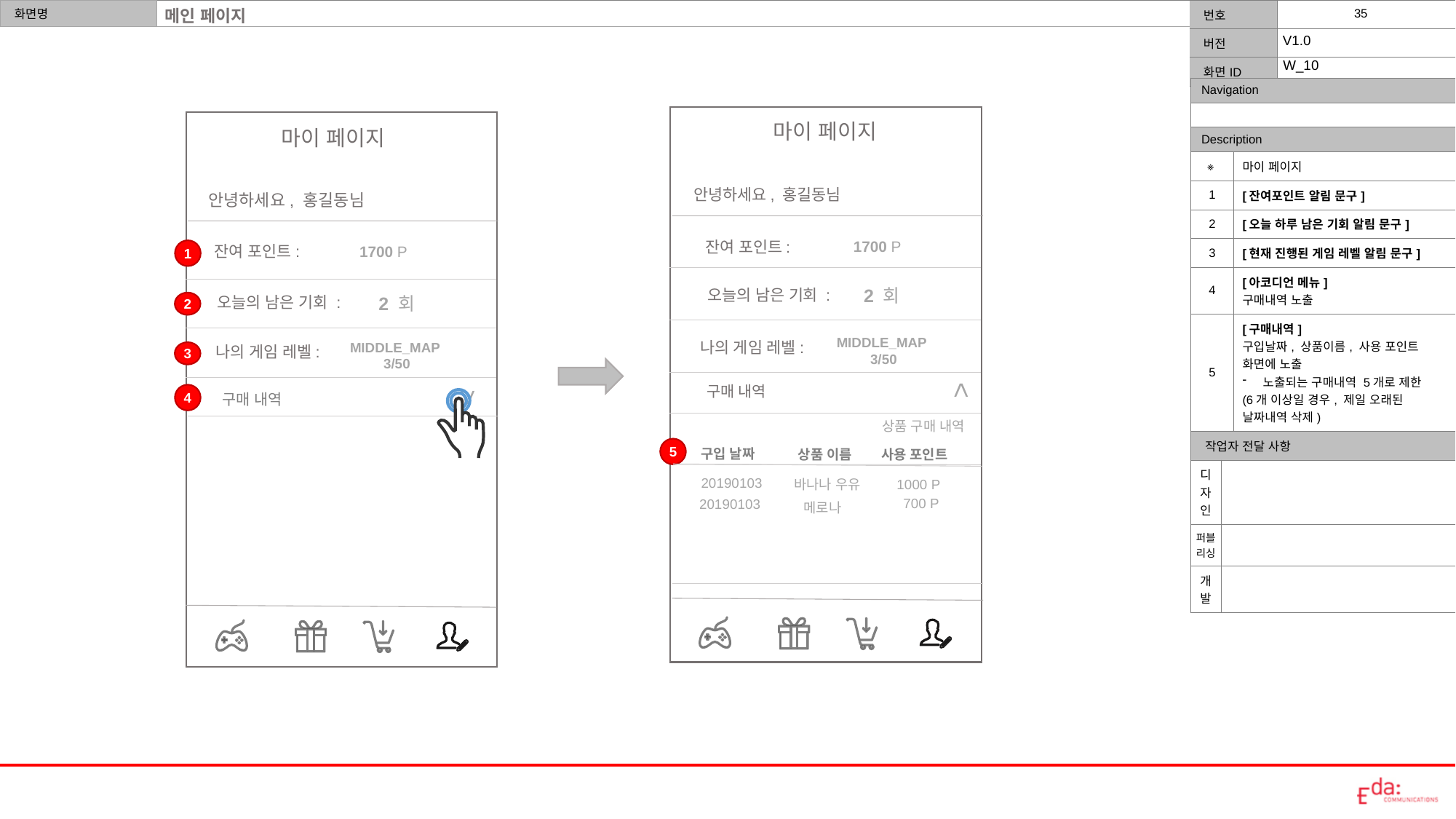

메인 페이지
W_10
| Navigation |  |  |
| --- | --- | --- |
|  |  |  |
| Description |  |  |
| ※ |  | 마이 페이지 |
| 1 |  | [잔여포인트 알림 문구] |
| 2 |  | [오늘 하루 남은 기회 알림 문구] |
| 3 |  | [현재 진행된 게임 레벨 알림 문구] |
| 4 |  | [아코디언 메뉴] 구매내역 노출 |
| 5 |  | [구매내역] 구입날짜, 상품이름, 사용 포인트 화면에 노출 노출되는 구매내역 5개로 제한 (6개 이상일 경우, 제일 오래된 날짜내역 삭제) |
| 작업자 전달 사항 |  |  |
| 디자인 |  |  |
| 퍼블리싱 |  |  |
| 개발 |  |  |

마이 페이지
마이 페이지
안녕하세요, 홍길동님
안녕하세요, 홍길동님
1700 P
잔여 포인트:
잔여 포인트:
1700 P
1
2 회
오늘의 남은 기회 :
2 회
오늘의 남은 기회 :
2
MIDDLE_MAP
3/50
나의 게임 레벨:
MIDDLE_MAP
3/50
나의 게임 레벨:
3

<
<
구매 내역
4
구매 내역

상품 구매 내역
5
구입 날짜
사용 포인트
상품 이름
20190103
바나나 우유
1000 P
700 P
20190103
메로나